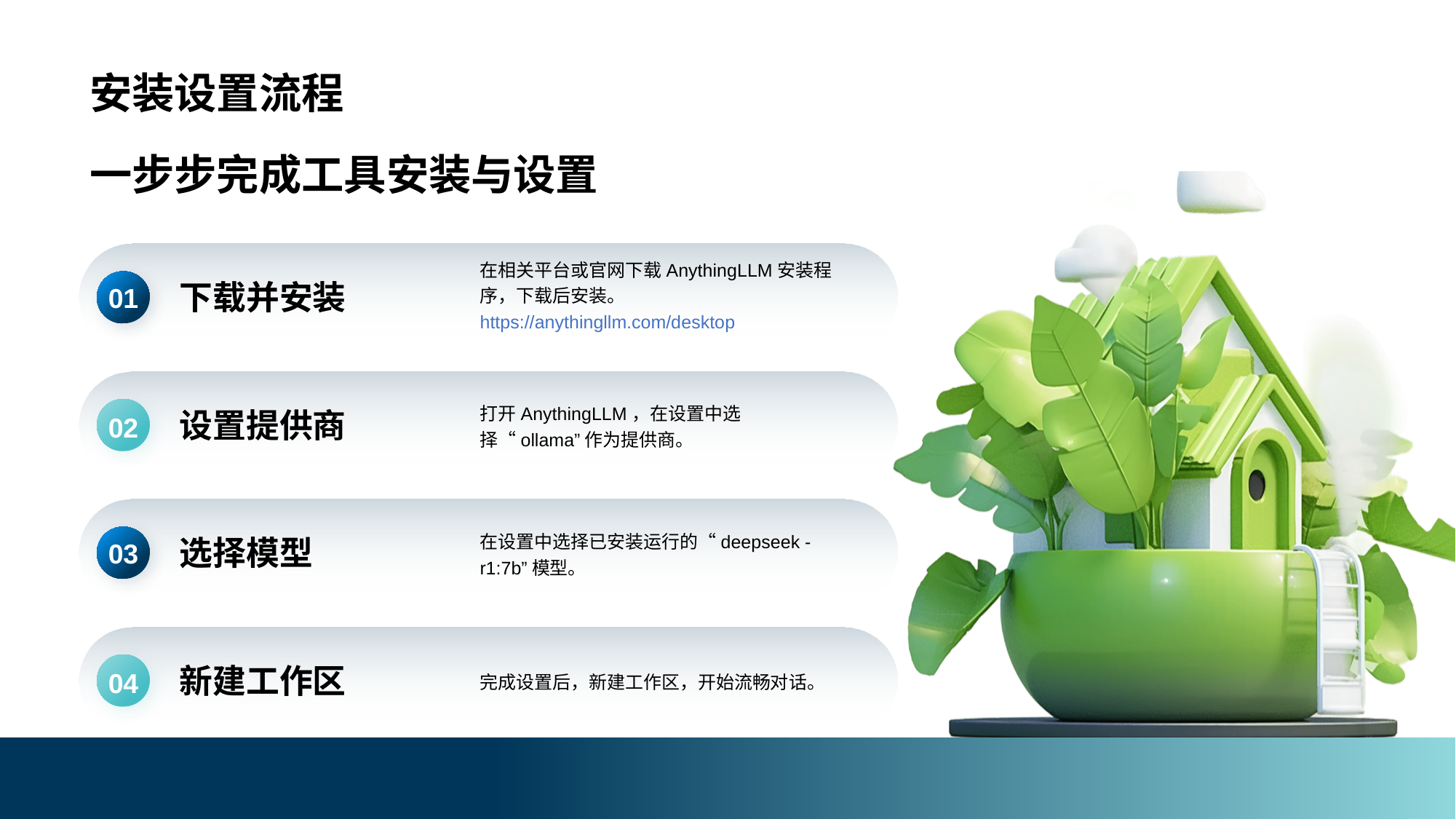

# 安装设置流程
一步步完成工具安装与设置

在相关平台或官网下载AnythingLLM安装程序，下载后安装。https://anythingllm.com/desktop

下载并安装
01

打开AnythingLLM，在设置中选择“ollama”作为提供商。
设置提供商
02

在设置中选择已安装运行的“deepseek - r1:7b”模型。
选择模型
03

完成设置后，新建工作区，开始流畅对话。
新建工作区
04